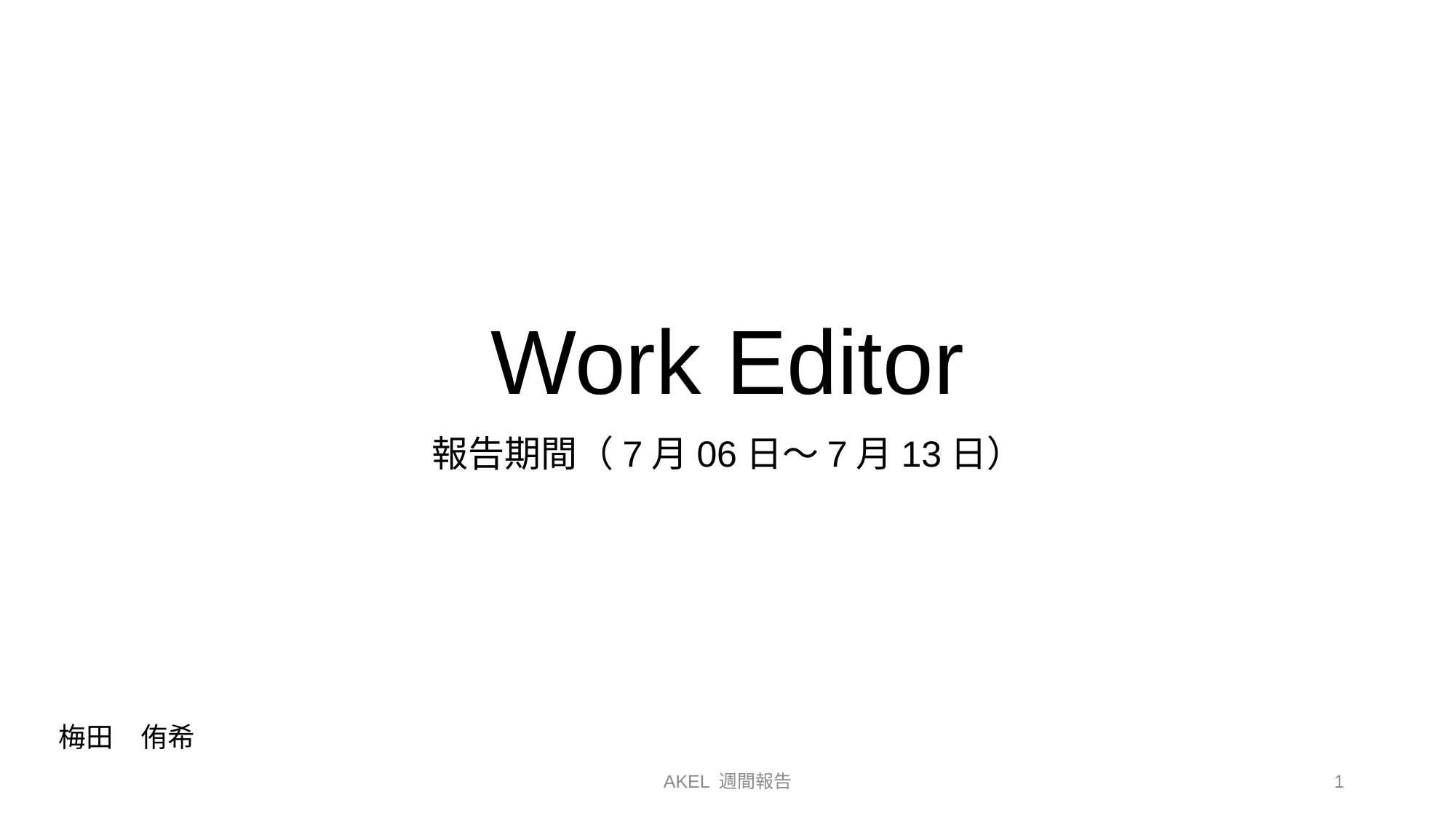

# Work Editor
報告期間（7月06日～7月13日）
梅田　侑希
AKEL 週間報告
1